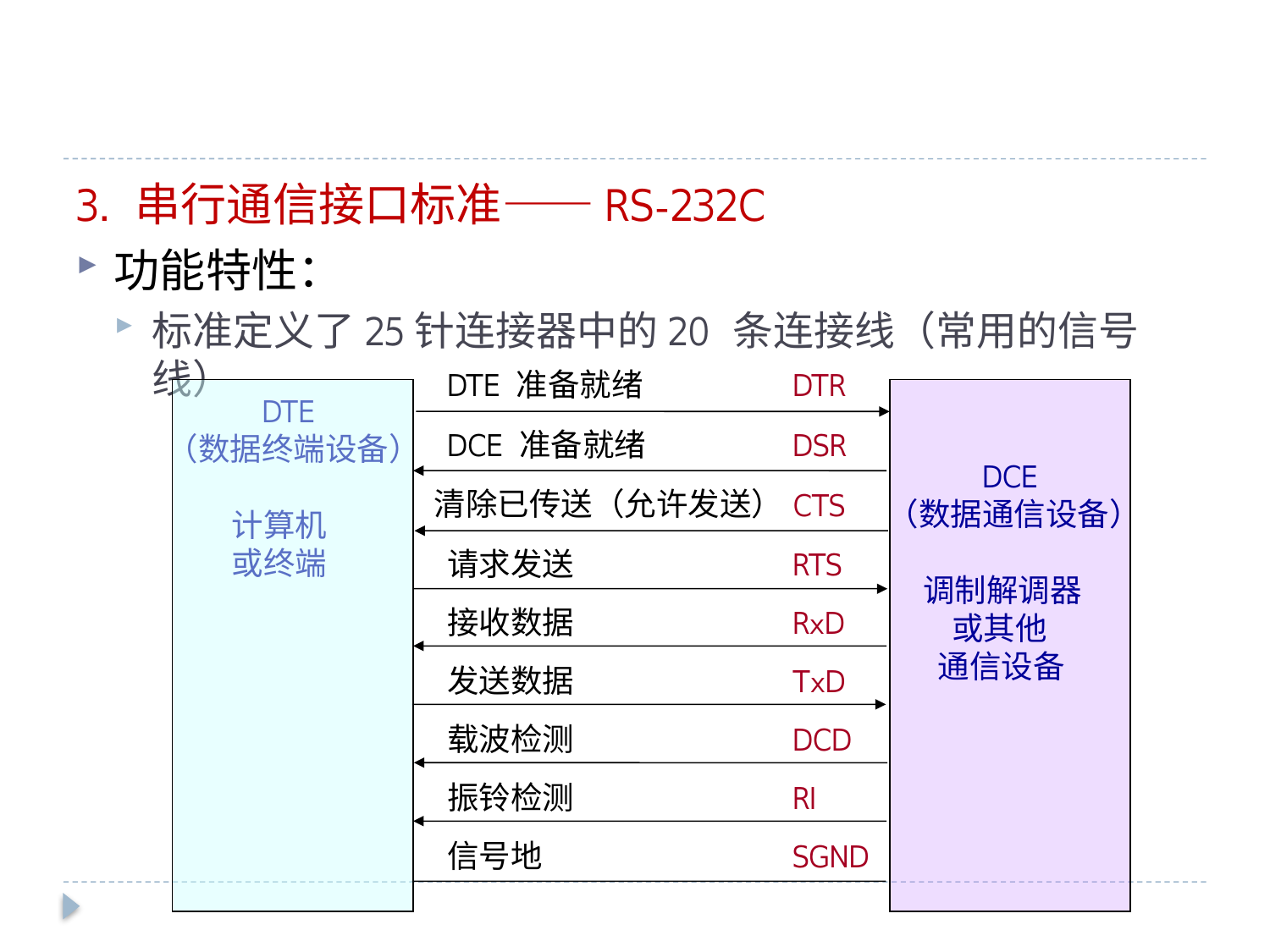

3. 串行通信接口标准——RS-232C
功能特性：
标准定义了25针连接器中的20 条连接线（常用的信号线）
DTE 准备就绪
DTR

DCE 准备就绪
DSR

          DCE
（数据通信设备）

    调制解调器
        或其他
      通信设备
清除已传送（允许发送）
CTS

请求发送
RTS

接收数据
RxD

发送数据
TxD

载波检测
DCD

振铃检测
RI

信号地
SGND

          DTE
（数据终端设备）

        计算机
        或终端